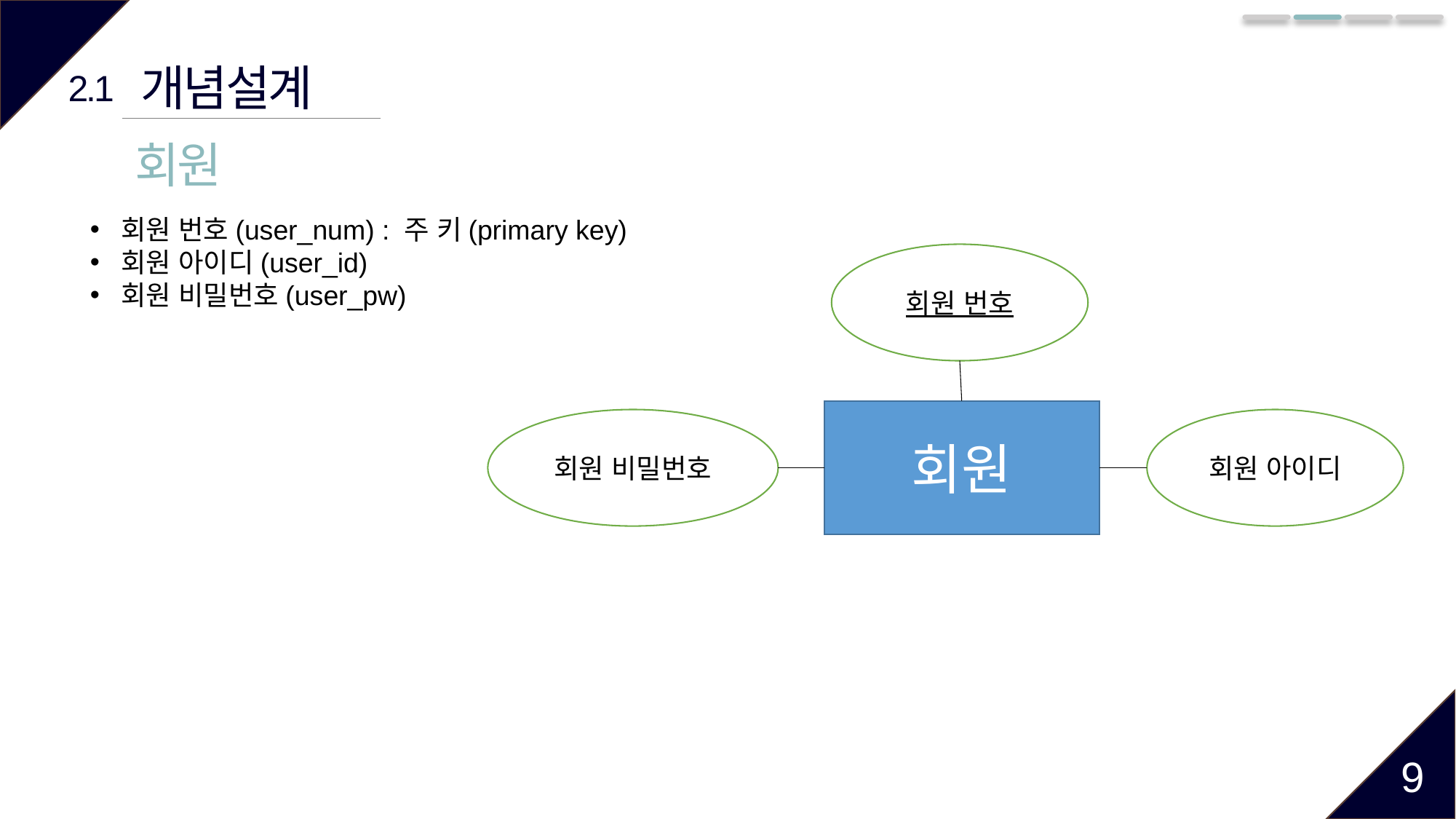

개념설계
2.1
회원
회원 번호(user_num) : 주 키(primary key)
회원 아이디(user_id)
회원 비밀번호(user_pw)

회원 번호
회원
회원 비밀번호
회원 아이디
9